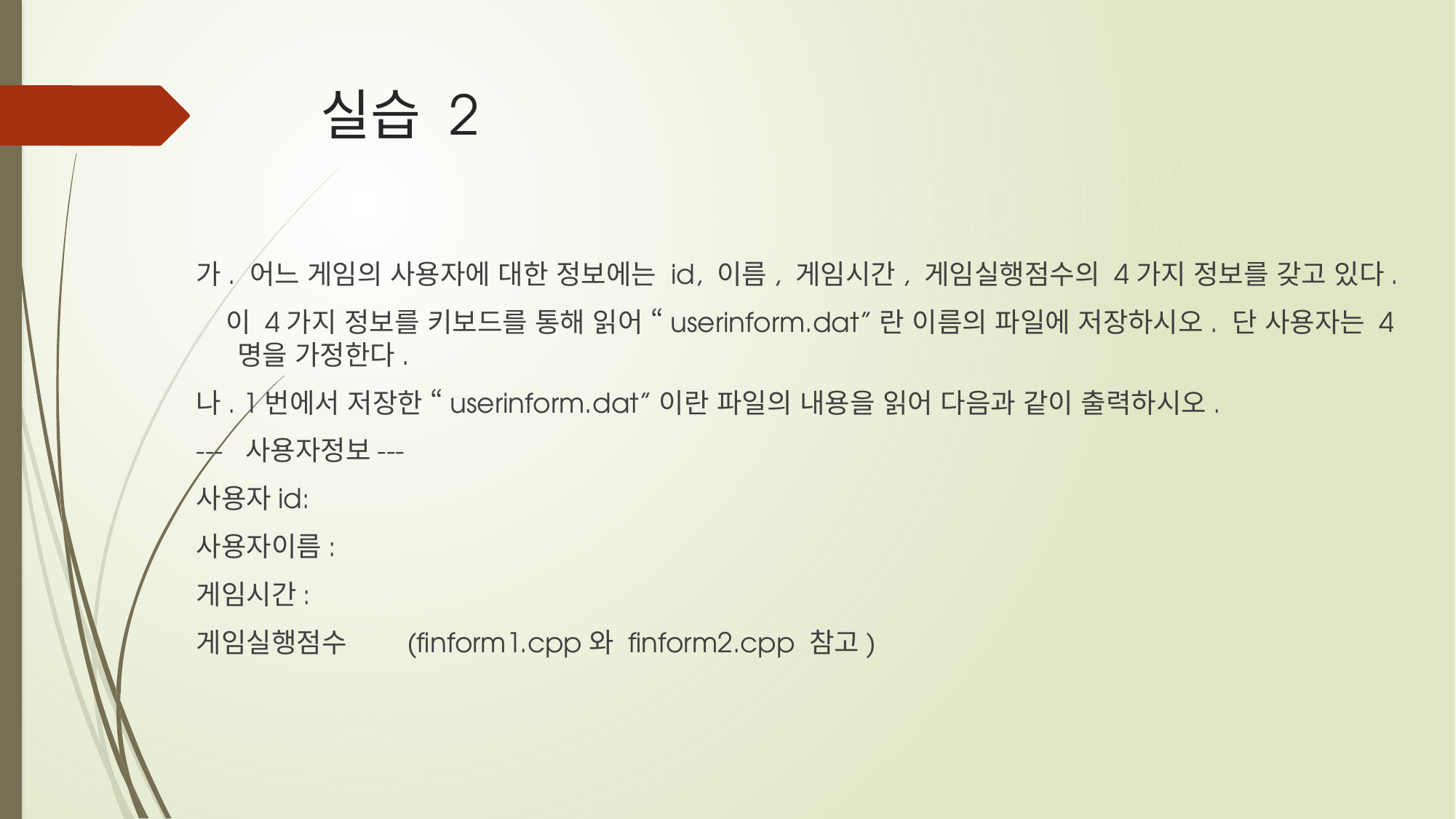

# 실습 2
가. 어느 게임의 사용자에 대한 정보에는 id, 이름, 게임시간, 게임실행점수의 4가지 정보를 갖고 있다.
   이 4가지 정보를 키보드를 통해 읽어 “userinform.dat”란 이름의 파일에 저장하시오. 단 사용자는 4명을 가정한다.
나. 1번에서 저장한 “userinform.dat”이란 파일의 내용을 읽어 다음과 같이 출력하시오.
---  사용자정보---
사용자id:
사용자이름:
게임시간:
게임실행점수       (finform1.cpp와 finform2.cpp 참고)